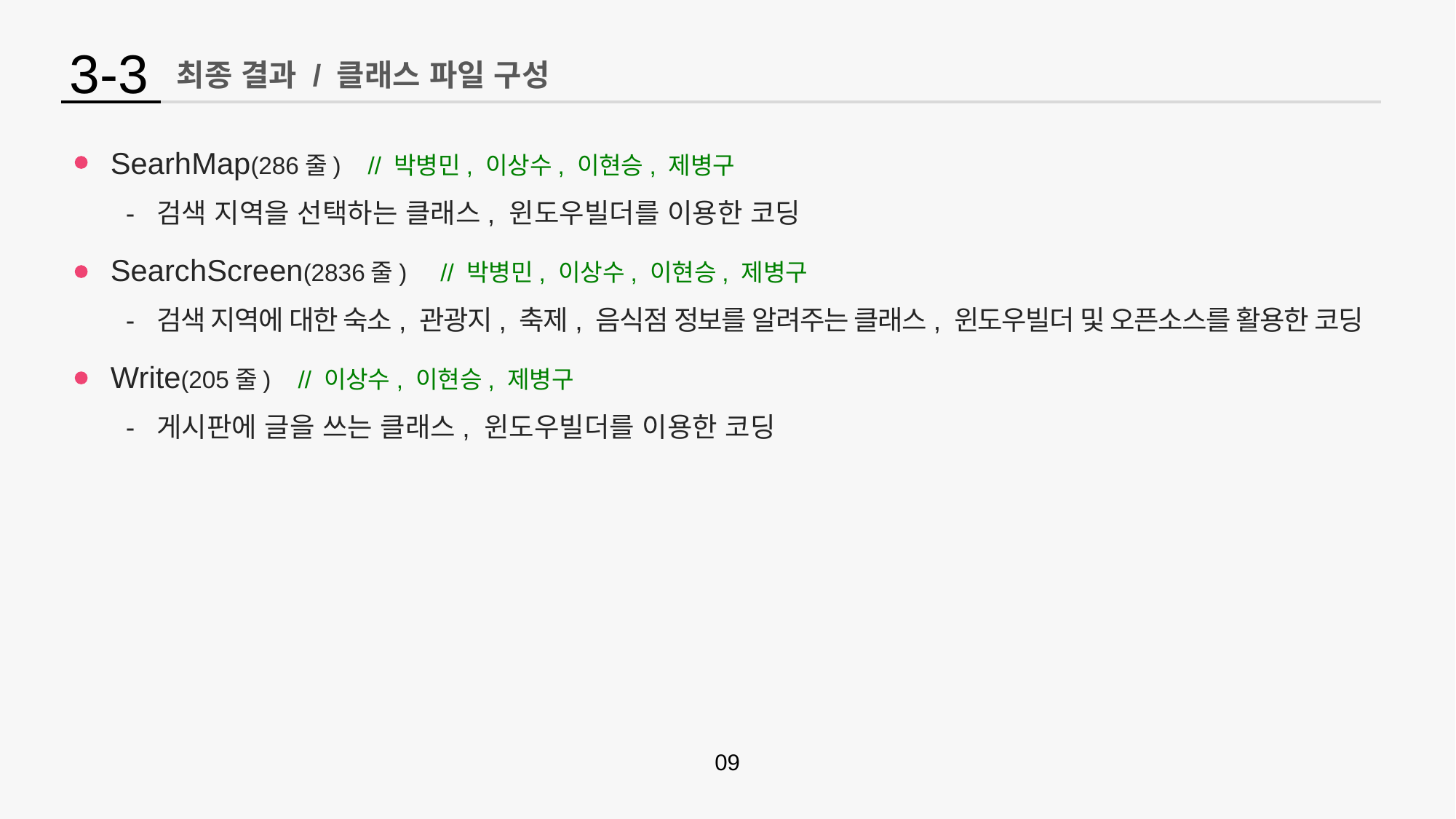

3-3
최종 결과 / 클래스 파일 구성
SearhMap(286줄)    // 박병민, 이상수, 이현승, 제병구
  -  검색 지역을 선택하는 클래스, 윈도우빌더를 이용한 코딩
SearchScreen(2836줄)     // 박병민, 이상수, 이현승, 제병구
  -  검색 지역에 대한 숙소, 관광지, 축제, 음식점 정보를 알려주는 클래스, 윈도우빌더 및 오픈소스를 활용한 코딩
Write(205줄)    // 이상수, 이현승, 제병구
  -  게시판에 글을 쓰는 클래스, 윈도우빌더를 이용한 코딩

09